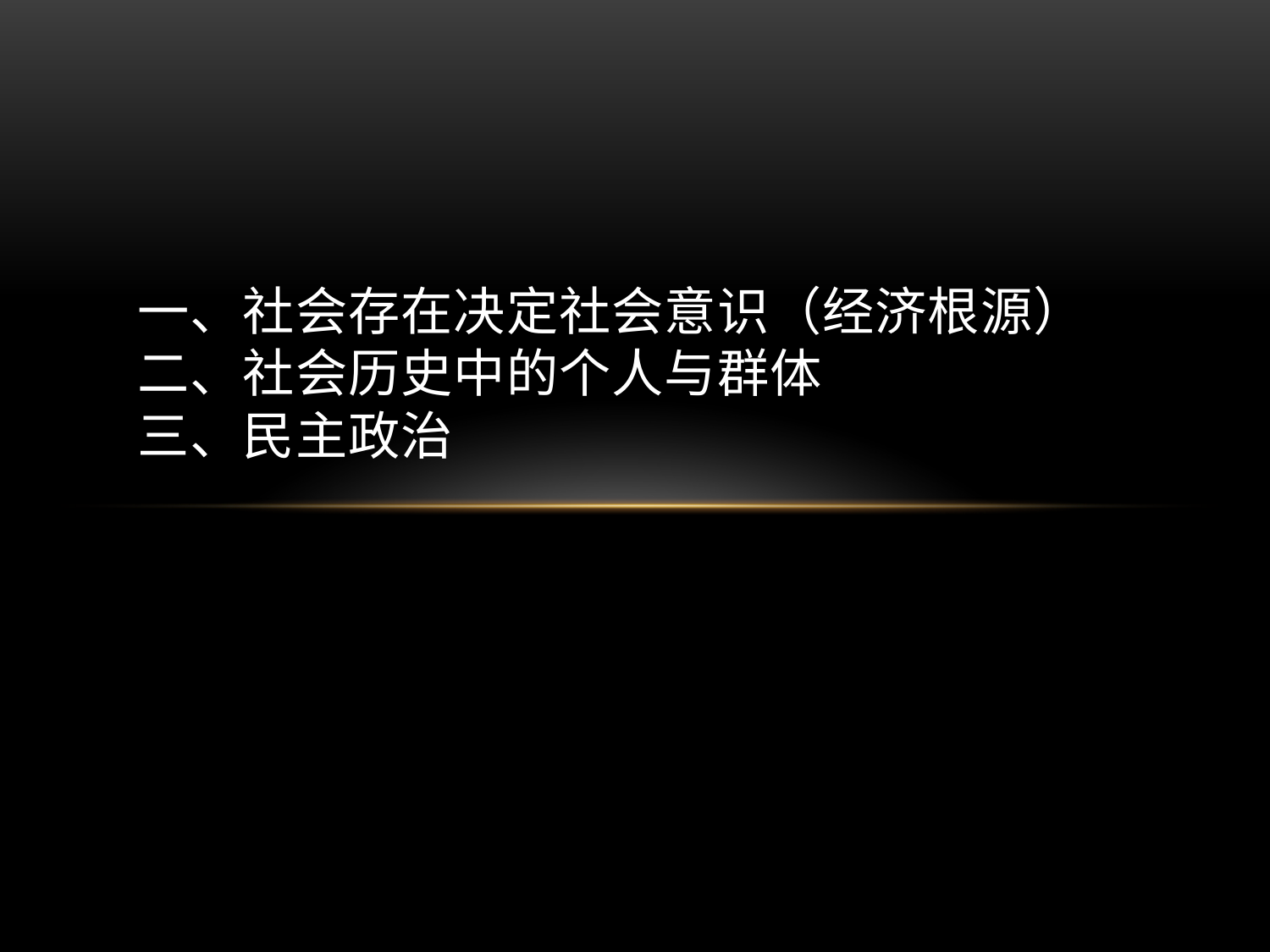

# 一、社会存在决定社会意识（经济根源） 二、社会历史中的个人与群体 三、民主政治